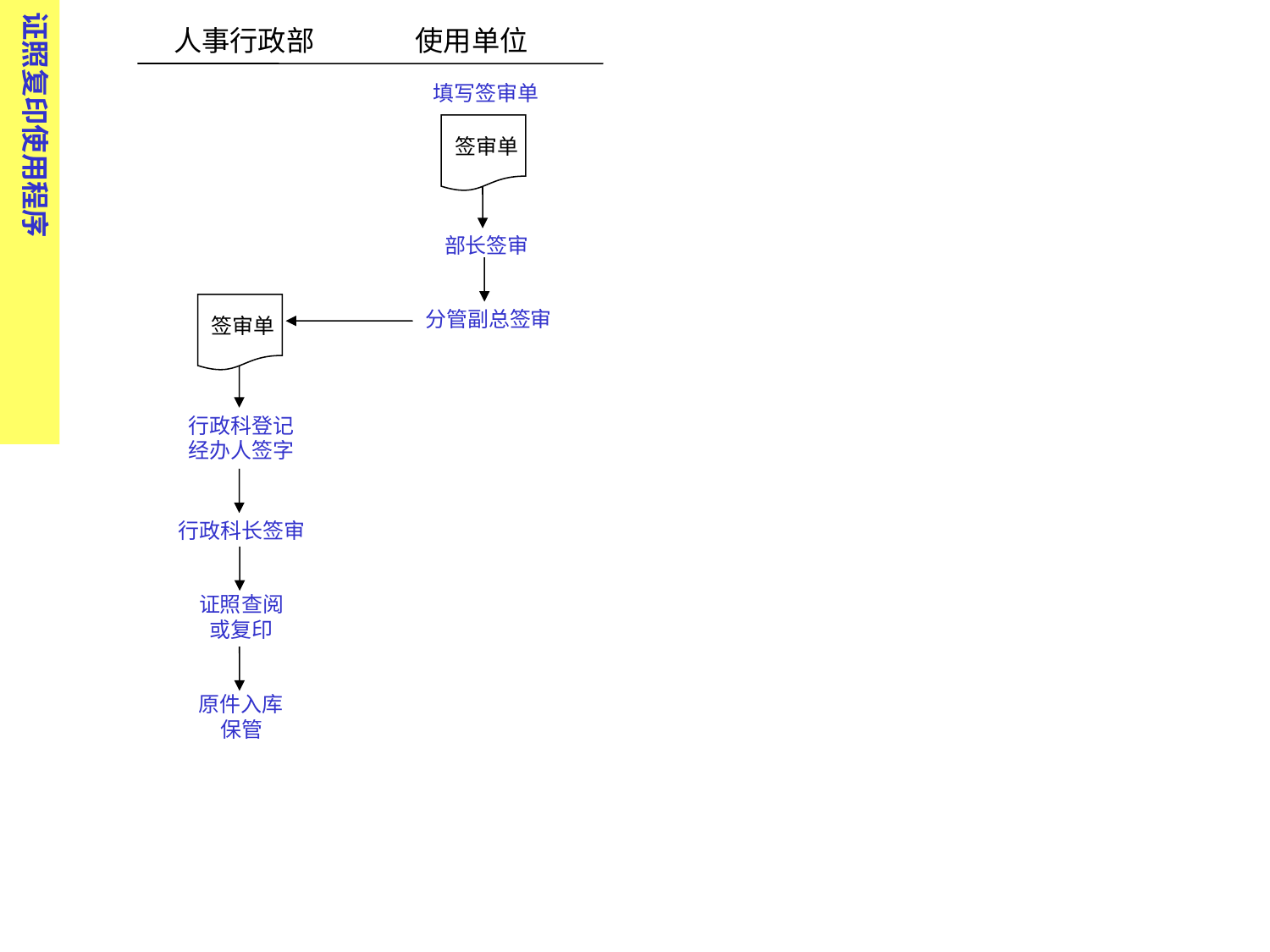

证照复印使用程序
人事行政部                使用单位

填写签审单

签审单

部长签审

分管副总签审
签审单

行政科登记经办人签字

行政科长签审

证照查阅或复印

原件入库保管
31